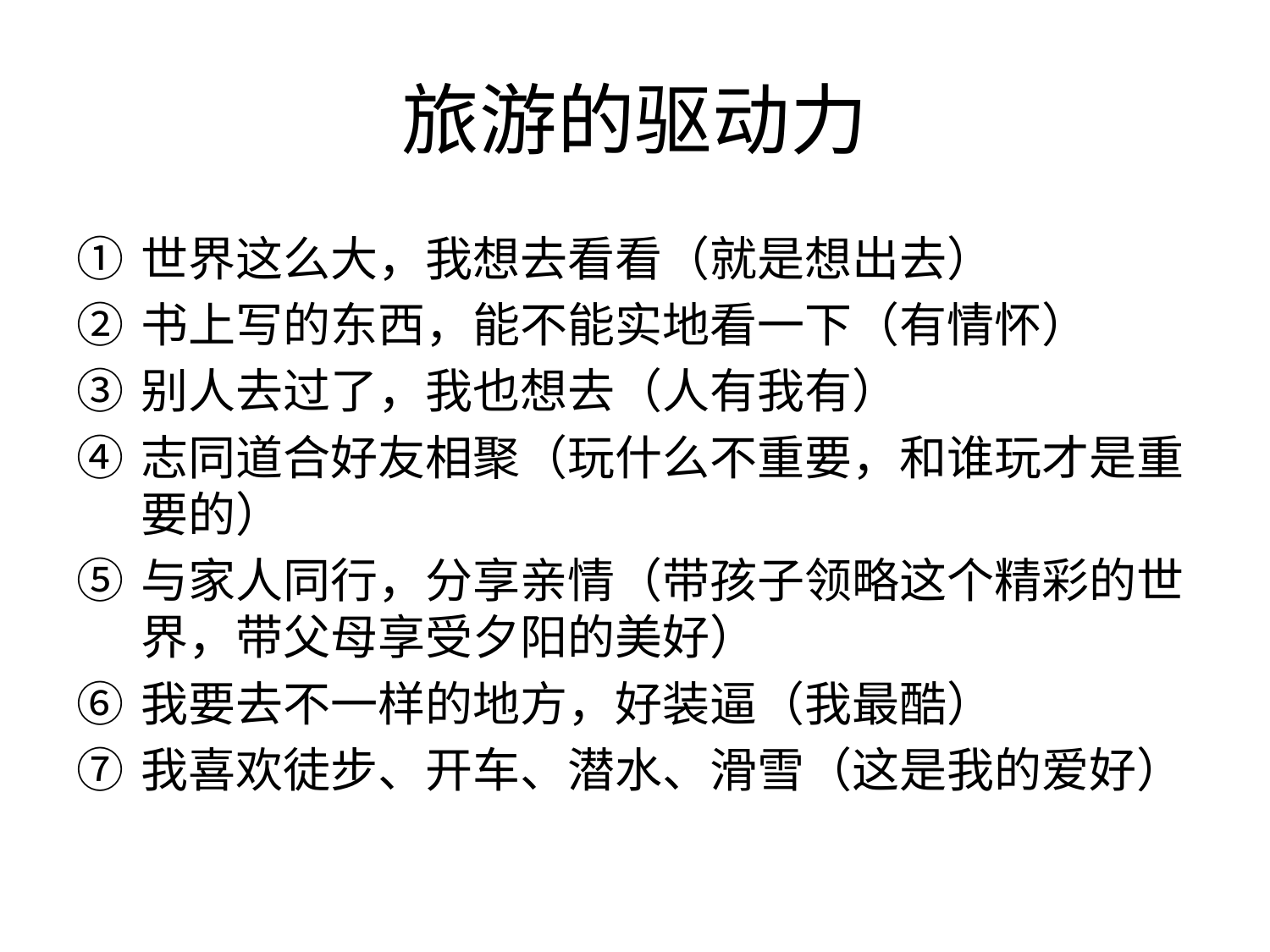

# 旅游的驱动力
世界这么大，我想去看看（就是想出去）
书上写的东西，能不能实地看一下（有情怀）
别人去过了，我也想去（人有我有）
志同道合好友相聚（玩什么不重要，和谁玩才是重要的）
与家人同行，分享亲情（带孩子领略这个精彩的世界，带父母享受夕阳的美好）
我要去不一样的地方，好装逼（我最酷）
我喜欢徒步、开车、潜水、滑雪（这是我的爱好）